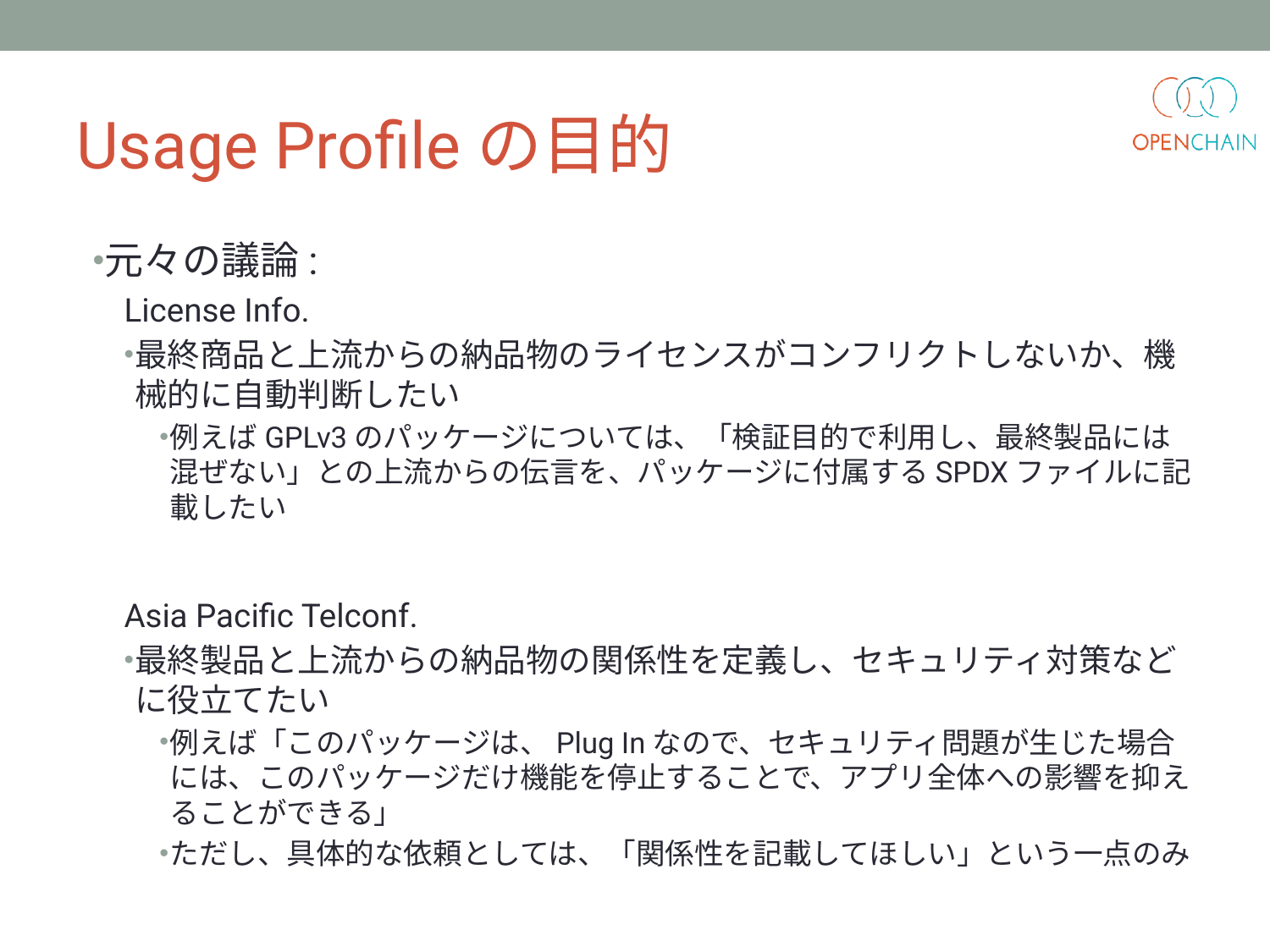

# Usage Profileの目的
元々の議論:
License Info.
最終商品と上流からの納品物のライセンスがコンフリクトしないか、機械的に自動判断したい
例えばGPLv3のパッケージについては、「検証目的で利用し、最終製品には混ぜない」との上流からの伝言を、パッケージに付属するSPDXファイルに記載したい

Asia Pacific Telconf.
最終製品と上流からの納品物の関係性を定義し、セキュリティ対策などに役立てたい
例えば「このパッケージは、Plug Inなので、セキュリティ問題が生じた場合には、このパッケージだけ機能を停止することで、アプリ全体への影響を抑えることができる」
ただし、具体的な依頼としては、「関係性を記載してほしい」という一点のみ